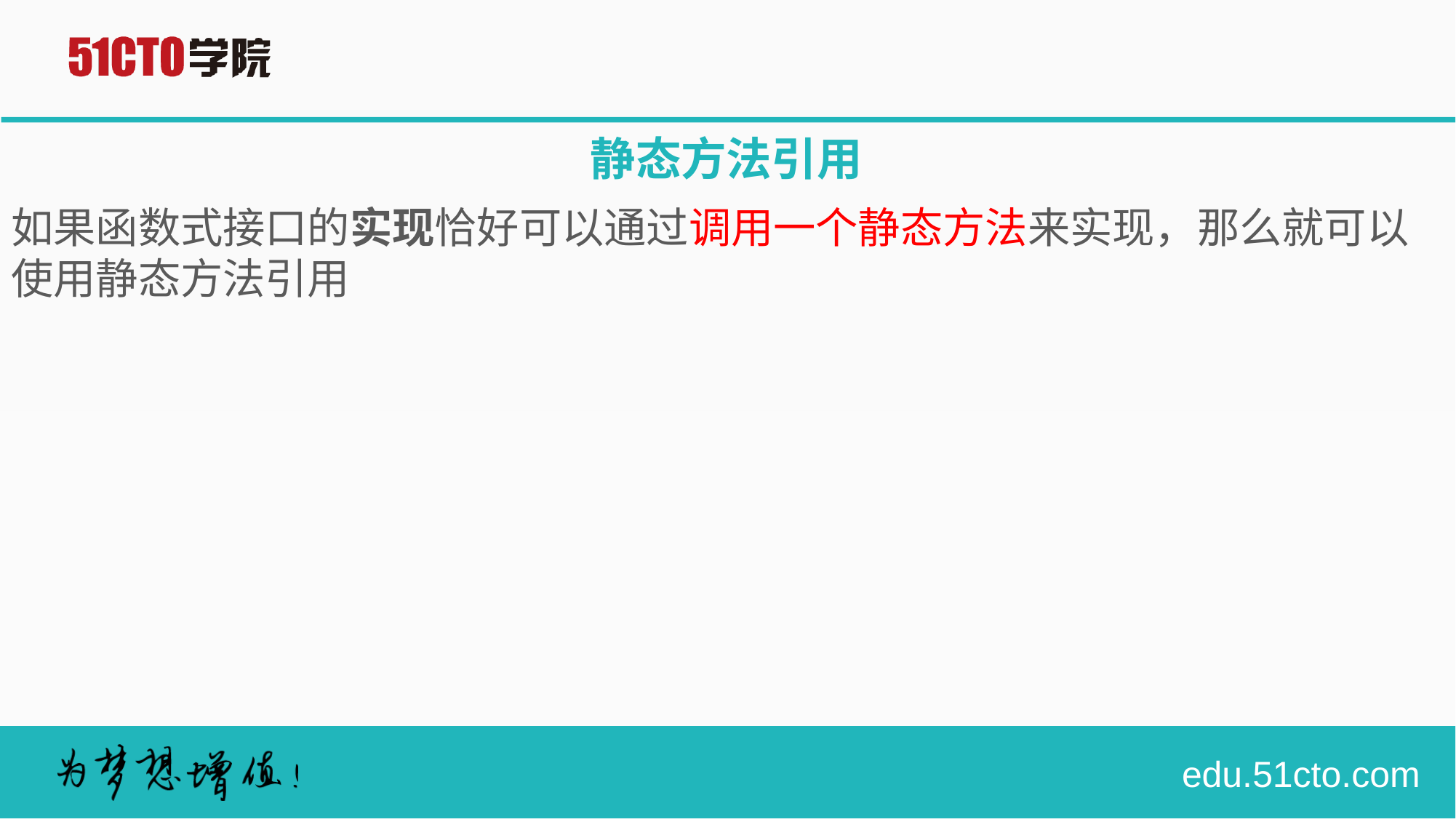

# 静态方法引用
如果函数式接口的实现恰好可以通过调用一个静态方法来实现，那么就可以使用静态方法引用